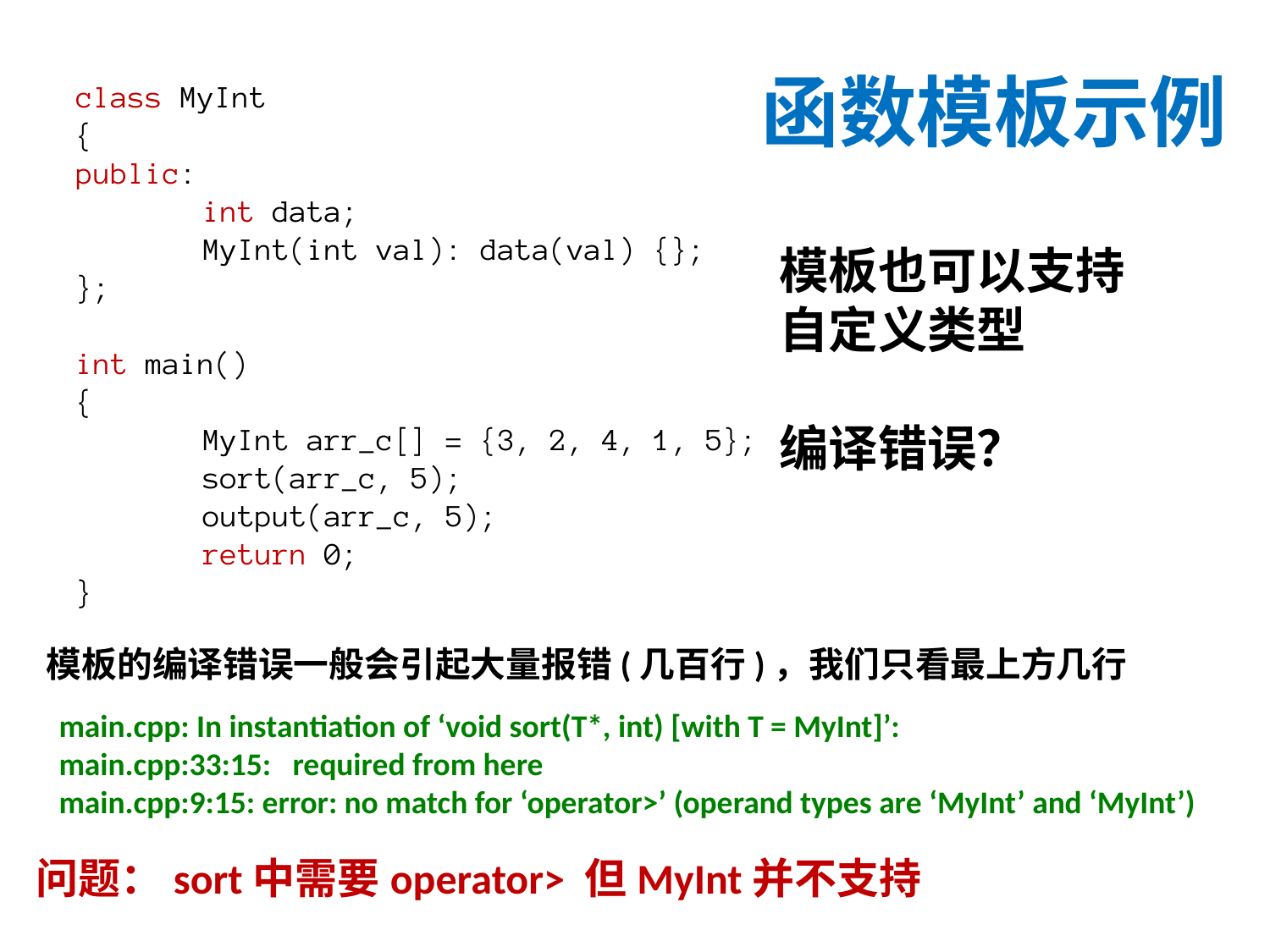

# 函数模板示例
class MyInt
{
public:
	int data;
	MyInt(int val): data(val) {};
};

int main()
{
	MyInt arr_c[] = {3, 2, 4, 1, 5};
	sort(arr_c, 5);
	output(arr_c, 5);
	return 0;
}
模板也可以支持
自定义类型

编译错误？
模板的编译错误一般会引起大量报错(几百行)，我们只看最上方几行
main.cpp: In instantiation of ‘void sort(T*, int) [with T = MyInt]’:
main.cpp:33:15:   required from here
main.cpp:9:15: error: no match for ‘operator>’ (operand types are ‘MyInt’ and ‘MyInt’)
问题：sort中需要operator> 但MyInt并不支持